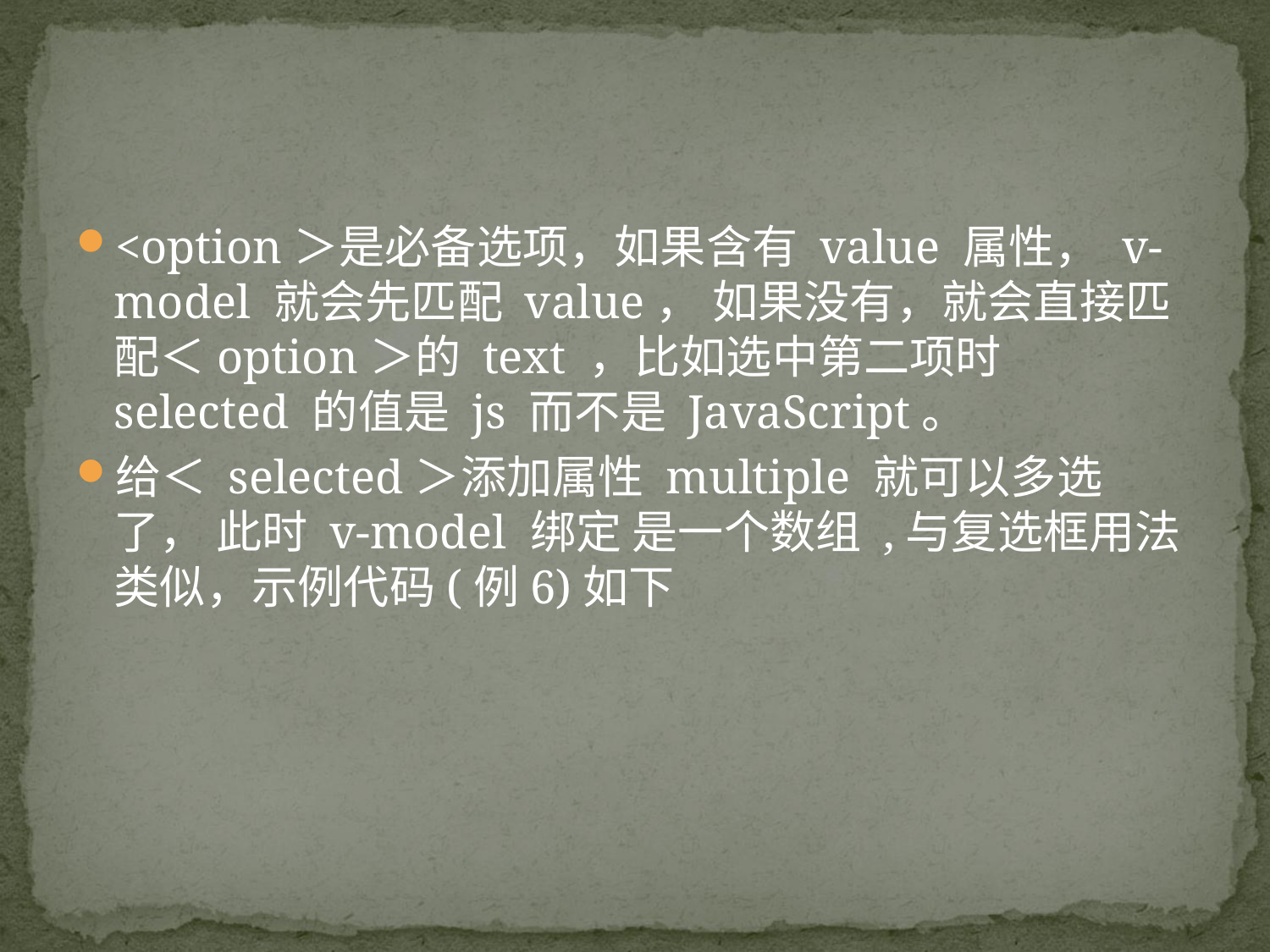

#
<option＞是必备选项，如果含有 value 属性， v-model 就会先匹配 value， 如果没有，就会直接匹配＜option＞的 text ，比如选中第二项时 selected 的值是 js 而不是 JavaScript。
给＜ selected＞添加属性 multiple 就可以多选了， 此时 v-model 绑定 是一个数组 ,与复选框用法类似，示例代码(例6)如下